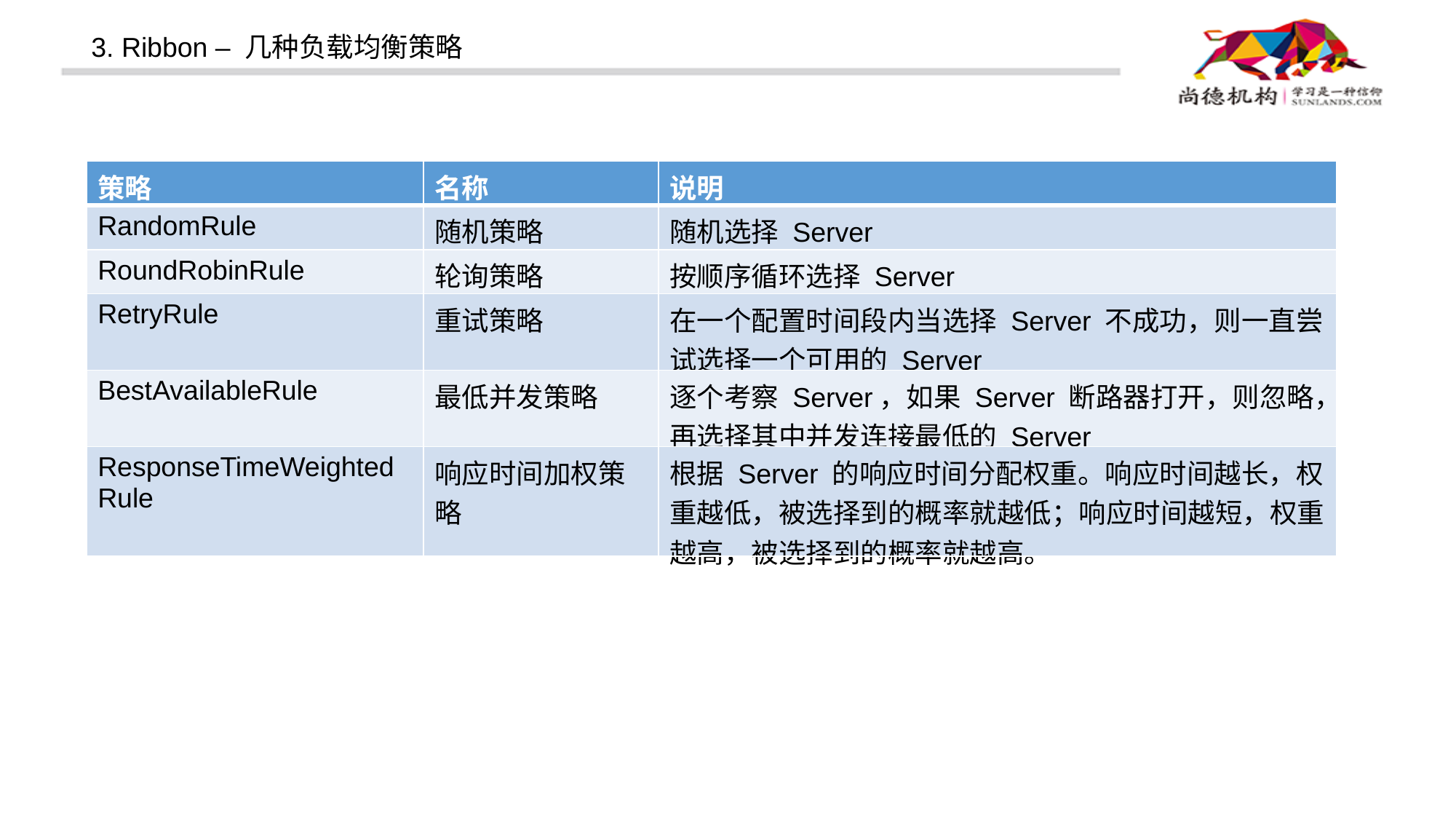

3. Ribbon – 几种负载均衡策略
| 策略 | 名称 | 说明 |
| --- | --- | --- |
| RandomRule | 随机策略 | 随机选择 Server |
| RoundRobinRule | 轮询策略 | 按顺序循环选择 Server |
| RetryRule | 重试策略 | 在一个配置时间段内当选择 Server 不成功，则一直尝试选择一个可用的 Server |
| BestAvailableRule | 最低并发策略 | 逐个考察 Server，如果 Server 断路器打开，则忽略，再选择其中并发连接最低的 Server |
| ResponseTimeWeightedRule | 响应时间加权策略 | 根据 Server 的响应时间分配权重。响应时间越长，权重越低，被选择到的概率就越低；响应时间越短，权重越高，被选择到的概率就越高。 |